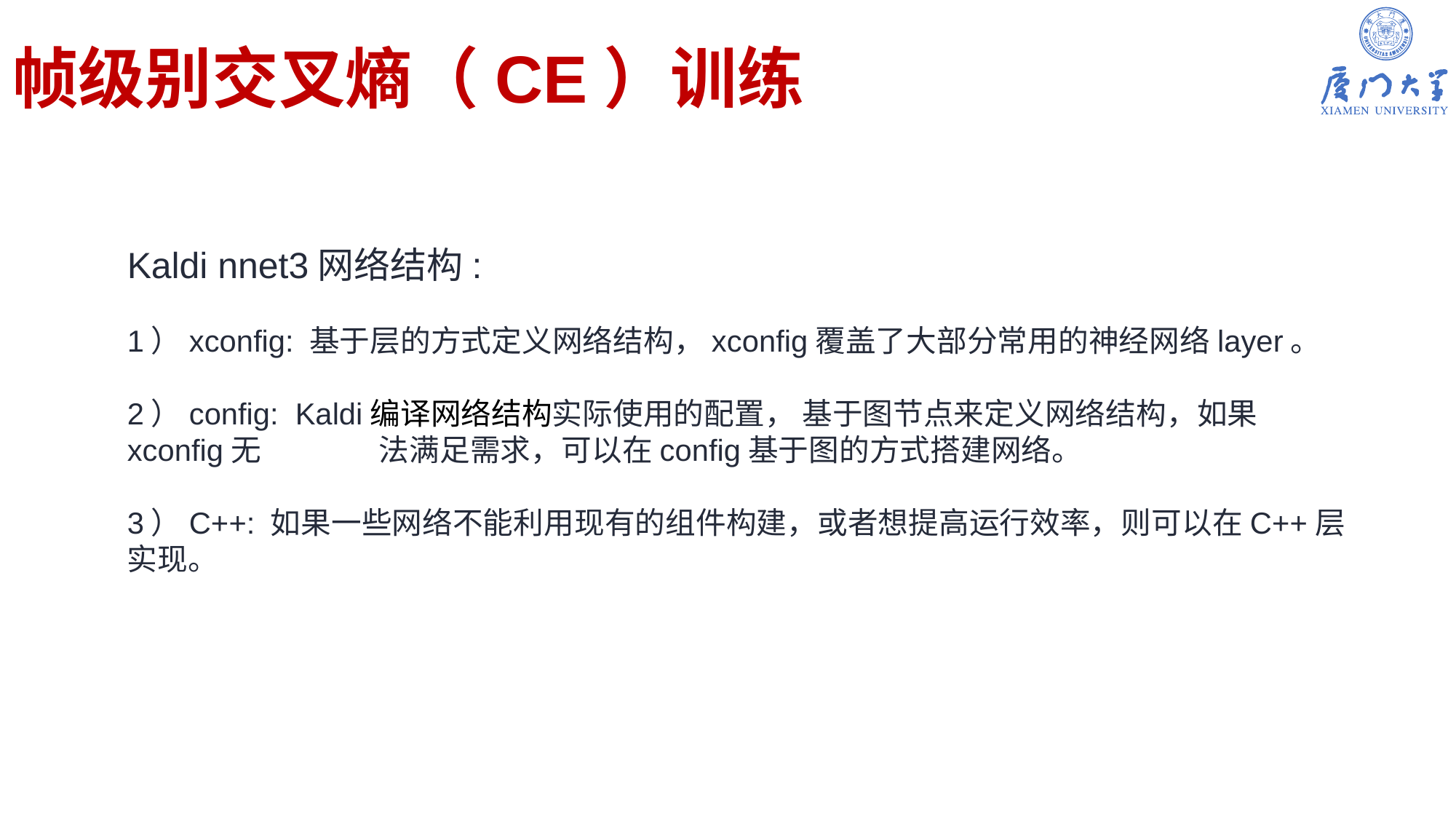

# 帧级别交叉熵（CE）训练
Kaldi nnet3网络结构:

1）xconfig: 基于层的方式定义网络结构，xconfig覆盖了大部分常用的神经网络layer。

2）config:  Kaldi编译网络结构实际使用的配置， 基于图节点来定义网络结构，如果xconfig无	     法满足需求，可以在config基于图的方式搭建网络。

3）C++: 如果一些网络不能利用现有的组件构建，或者想提高运行效率，则可以在C++层实现。